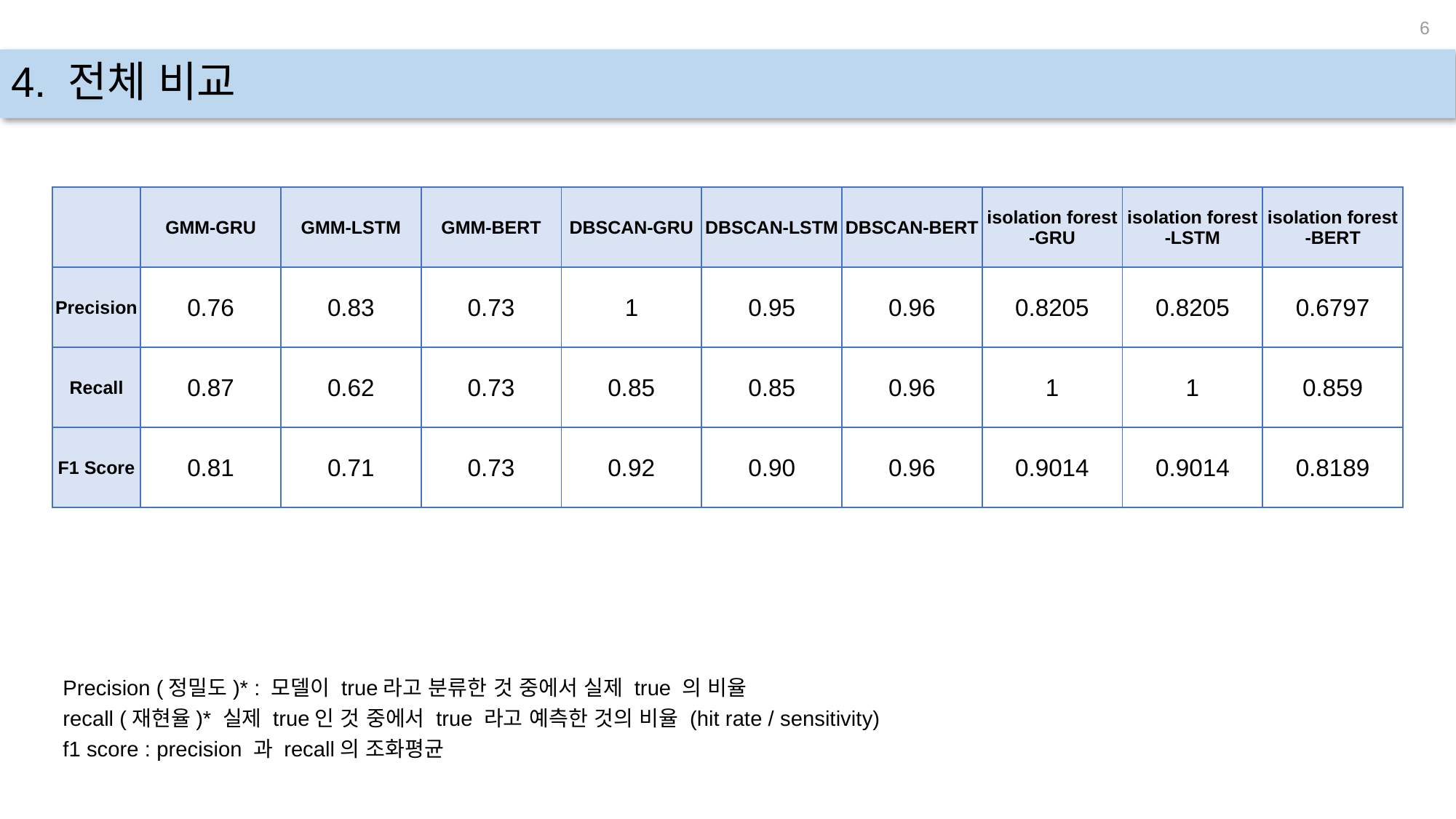

6
# 4. 전체 비교
|  | GMM-GRU | GMM-LSTM | GMM-BERT | DBSCAN-GRU | DBSCAN-LSTM | DBSCAN-BERT | isolation forest -GRU | isolation forest -LSTM | isolation forest -BERT |
| --- | --- | --- | --- | --- | --- | --- | --- | --- | --- |
| Precision | 0.76 | 0.83 | 0.73 | 1 | 0.95 | 0.96 | 0.8205 | 0.8205 | 0.6797 |
| Recall | 0.87 | 0.62 | 0.73 | 0.85 | 0.85 | 0.96 | 1 | 1 | 0.859 |
| F1 Score | 0.81 | 0.71 | 0.73 | 0.92 | 0.90 | 0.96 | 0.9014 | 0.9014 | 0.8189 |
Precision (정밀도)* : 모델이 true라고 분류한 것 중에서 실제 true 의 비율
recall (재현율)* 실제 true인 것 중에서 true 라고 예측한 것의 비율 (hit rate / sensitivity)
f1 score : precision 과 recall의 조화평균